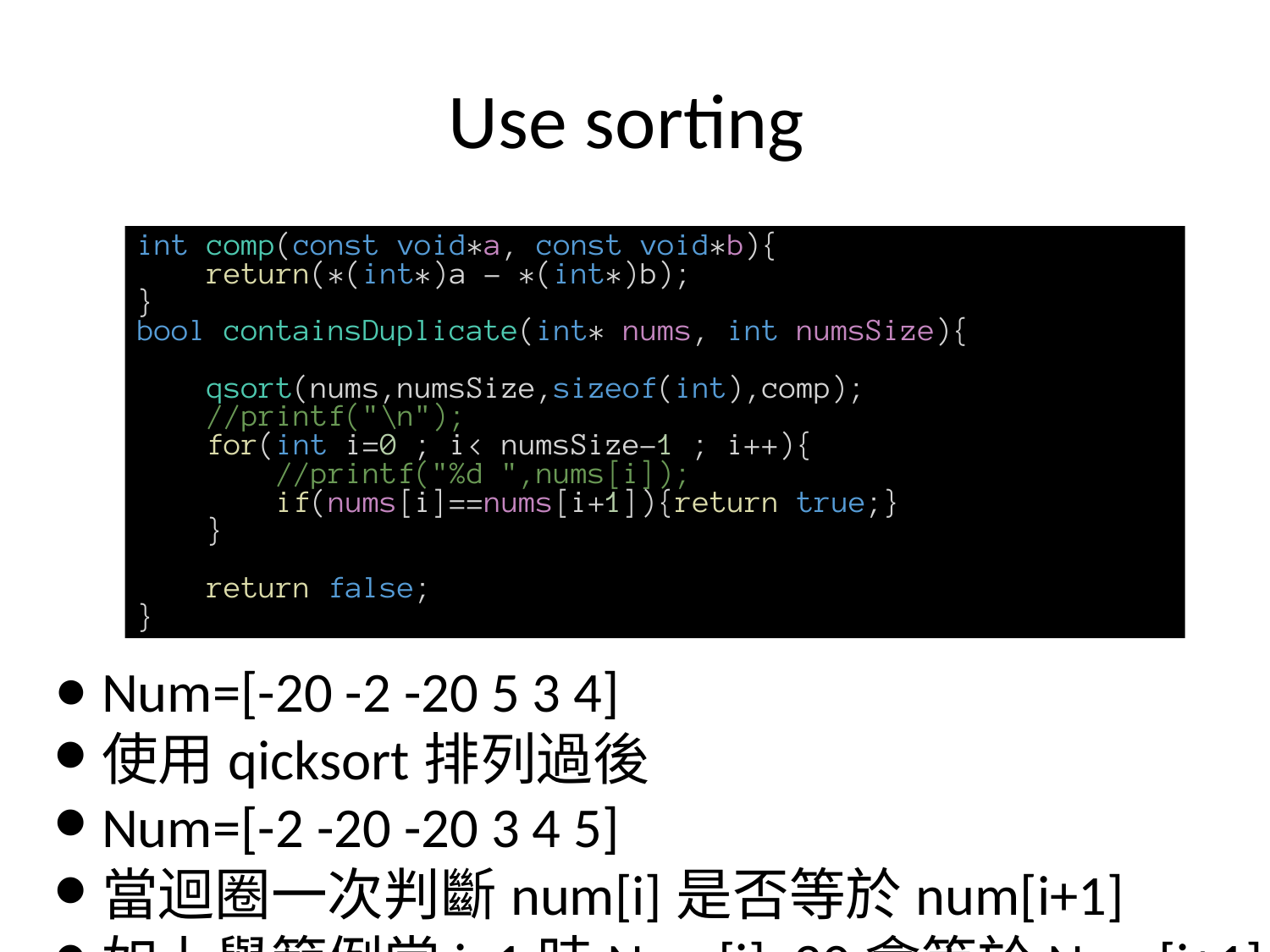

# Use sorting
int comp(const void*a, const void*b){
    return(*(int*)a - *(int*)b);
}
bool containsDuplicate(int* nums, int numsSize){

    qsort(nums,numsSize,sizeof(int),comp);
    //printf("\n");
    for(int i=0 ; i< numsSize-1 ; i++){
        //printf("%d ",nums[i]);
        if(nums[i]==nums[i+1]){return true;}
    }

    return false;
}
Num=[-20 -2 -20 5 3 4]
使用qicksort排列過後
Num=[-2 -20 -20 3 4 5]
當迴圈一次判斷num[i]是否等於num[i+1]
如上舉範例當i=1時Num[i]=20會等於Num[i+1]所以就可以判斷出是否有重複